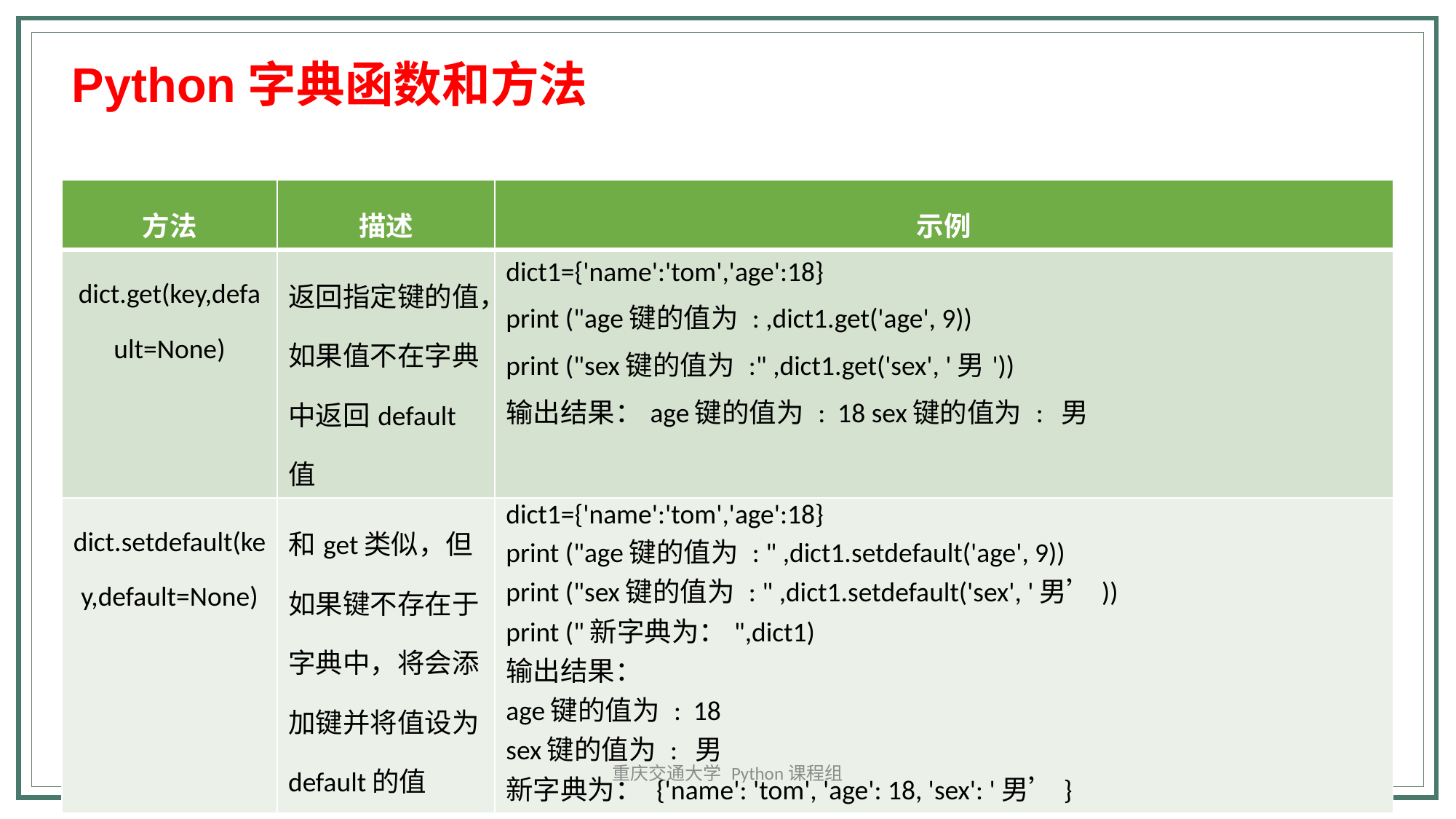

Python字典函数和方法
| 方法 | 描述 | 示例 |
| --- | --- | --- |
| dict.get(key,default=None) | 返回指定键的值，如果值不在字典中返回default值 | dict1={'name':'tom','age':18} print ("age键的值为 : ,dict1.get('age', 9)) print ("sex键的值为 :" ,dict1.get('sex', '男')) 输出结果：age键的值为 : 18 sex键的值为 : 男 |
| dict.setdefault(key,default=None) | 和get类似，但如果键不存在于字典中，将会添加键并将值设为default的值 | dict1={'name':'tom','age':18} print ("age键的值为 : " ,dict1.setdefault('age', 9)) print ("sex键的值为 : " ,dict1.setdefault('sex', '男’)) print ("新字典为：",dict1) 输出结果： age键的值为 : 18 sex键的值为 : 男 新字典为： {'name': 'tom', 'age': 18, 'sex': '男’} |
重庆交通大学 Python课程组